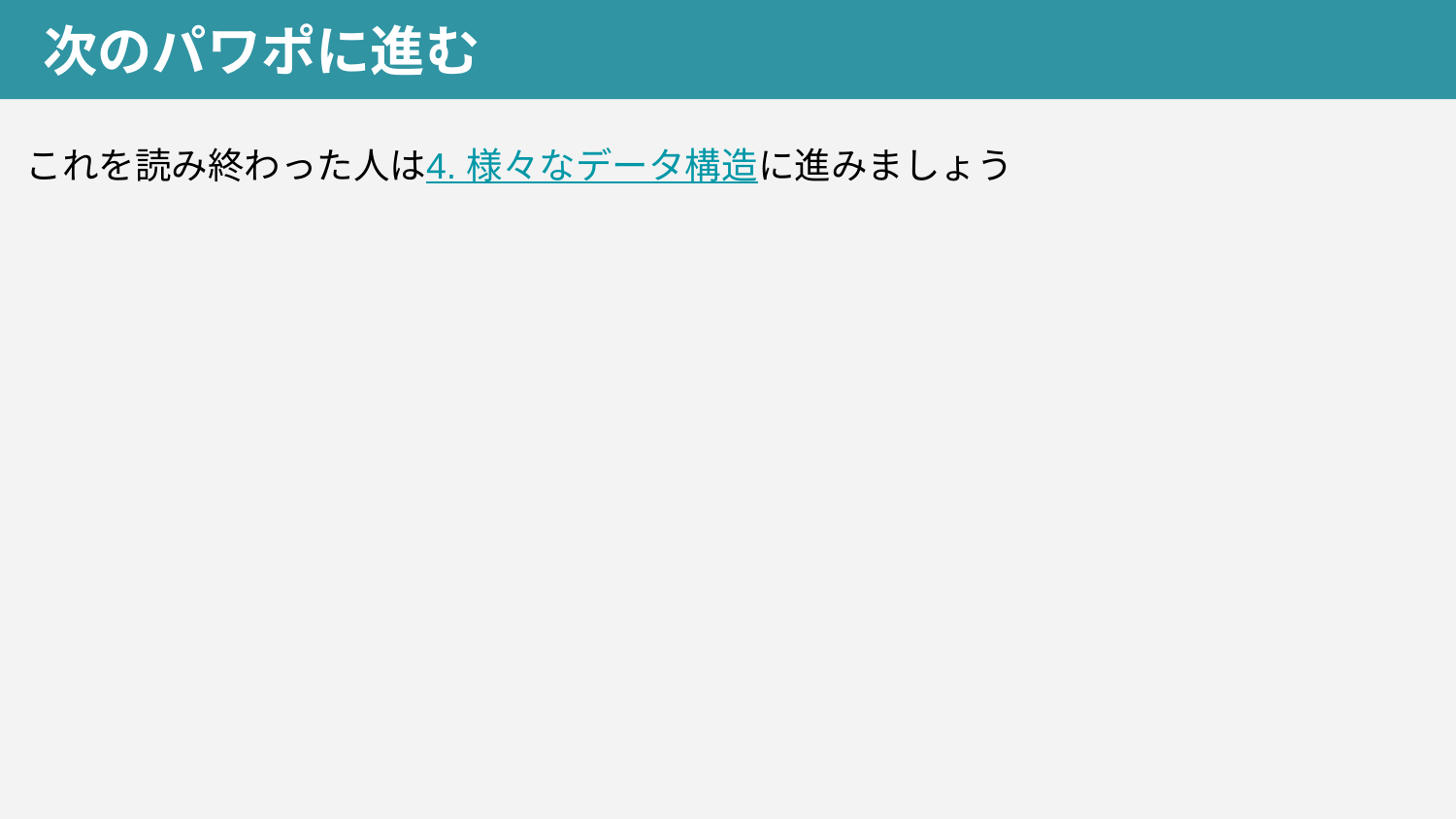

次のパワポに進む
これを読み終わった人は4. 様々なデータ構造に進みましょう